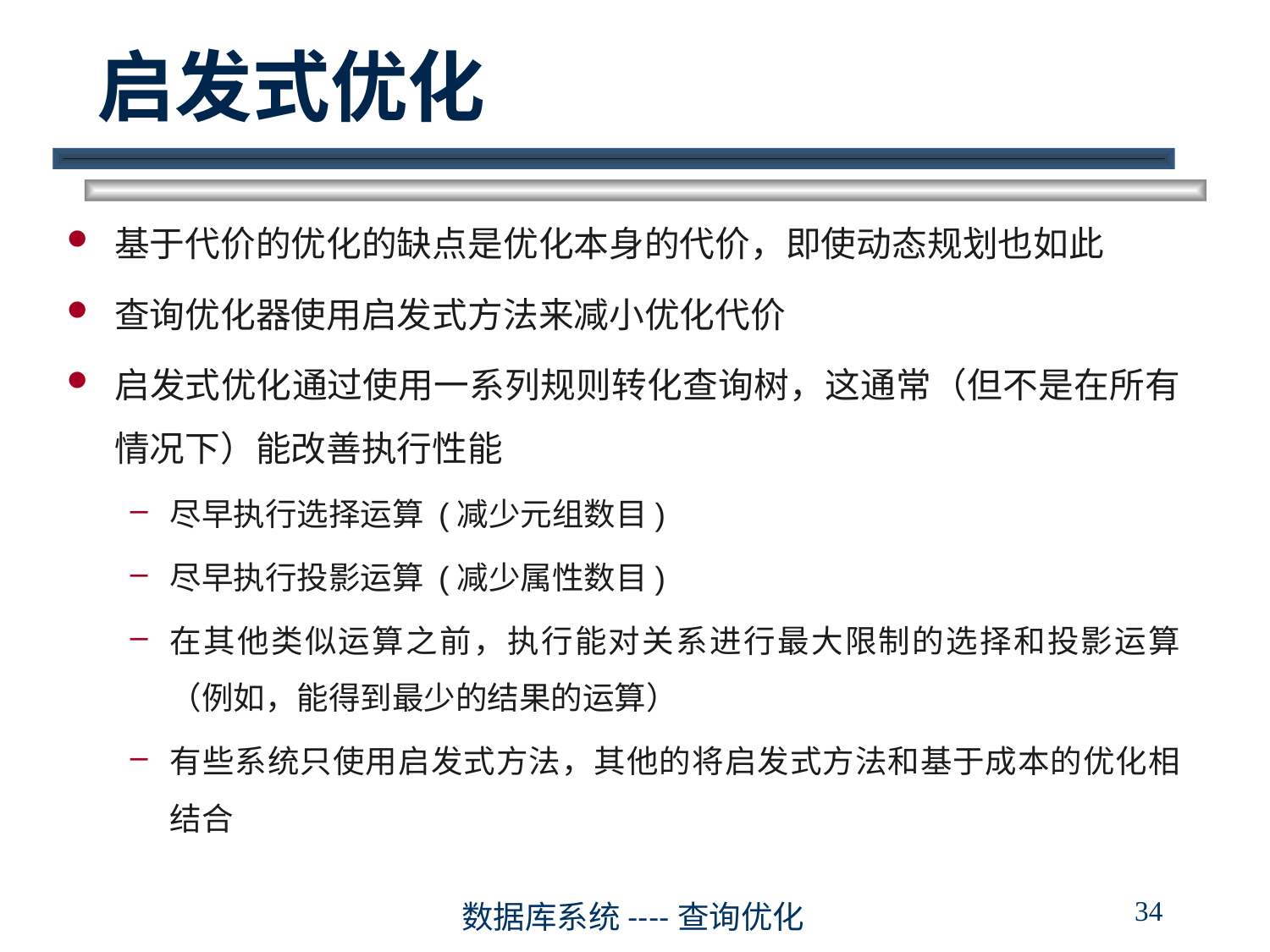

# 启发式优化
基于代价的优化的缺点是优化本身的代价，即使动态规划也如此
查询优化器使用启发式方法来减小优化代价
启发式优化通过使用一系列规则转化查询树，这通常（但不是在所有情况下）能改善执行性能
尽早执行选择运算 (减少元组数目)
尽早执行投影运算 (减少属性数目)
在其他类似运算之前，执行能对关系进行最大限制的选择和投影运算（例如，能得到最少的结果的运算）
有些系统只使用启发式方法，其他的将启发式方法和基于成本的优化相结合
34
数据库系统----查询优化